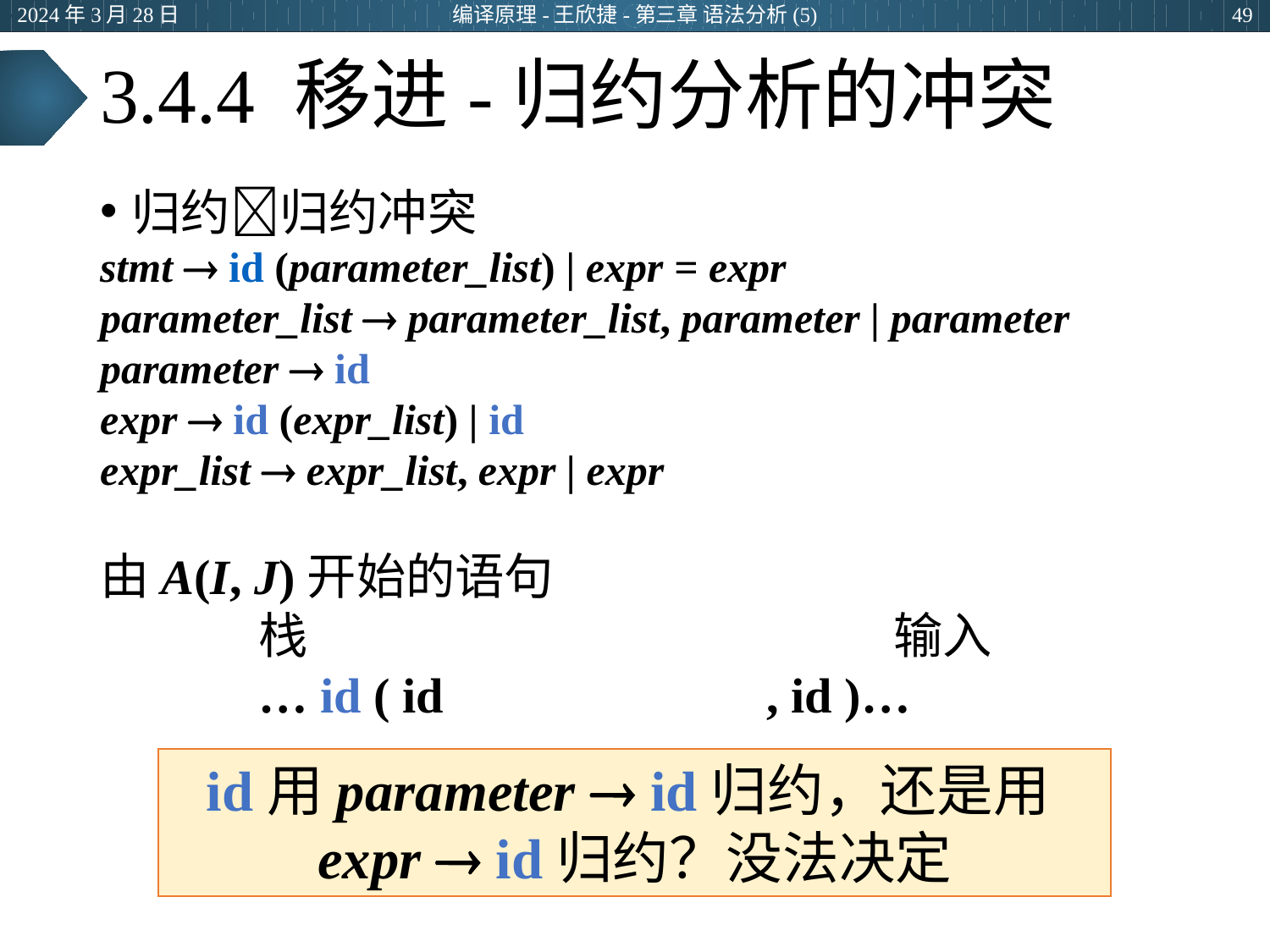

2024年3月28日
编译原理-王欣捷-第三章 语法分析(5)
49
# 3.4.4 移进-归约分析的冲突
归约−归约冲突
stmt → id (parameter_list) | expr = expr
parameter_list → parameter_list, parameter | parameter
parameter → id
expr → id (expr_list) | id
expr_list → expr_list, expr | expr

由A(I, J)开始的语句
		栈					输入
		… id ( id 			, id )…
id用parameter → id归约，还是用expr → id归约？没法决定